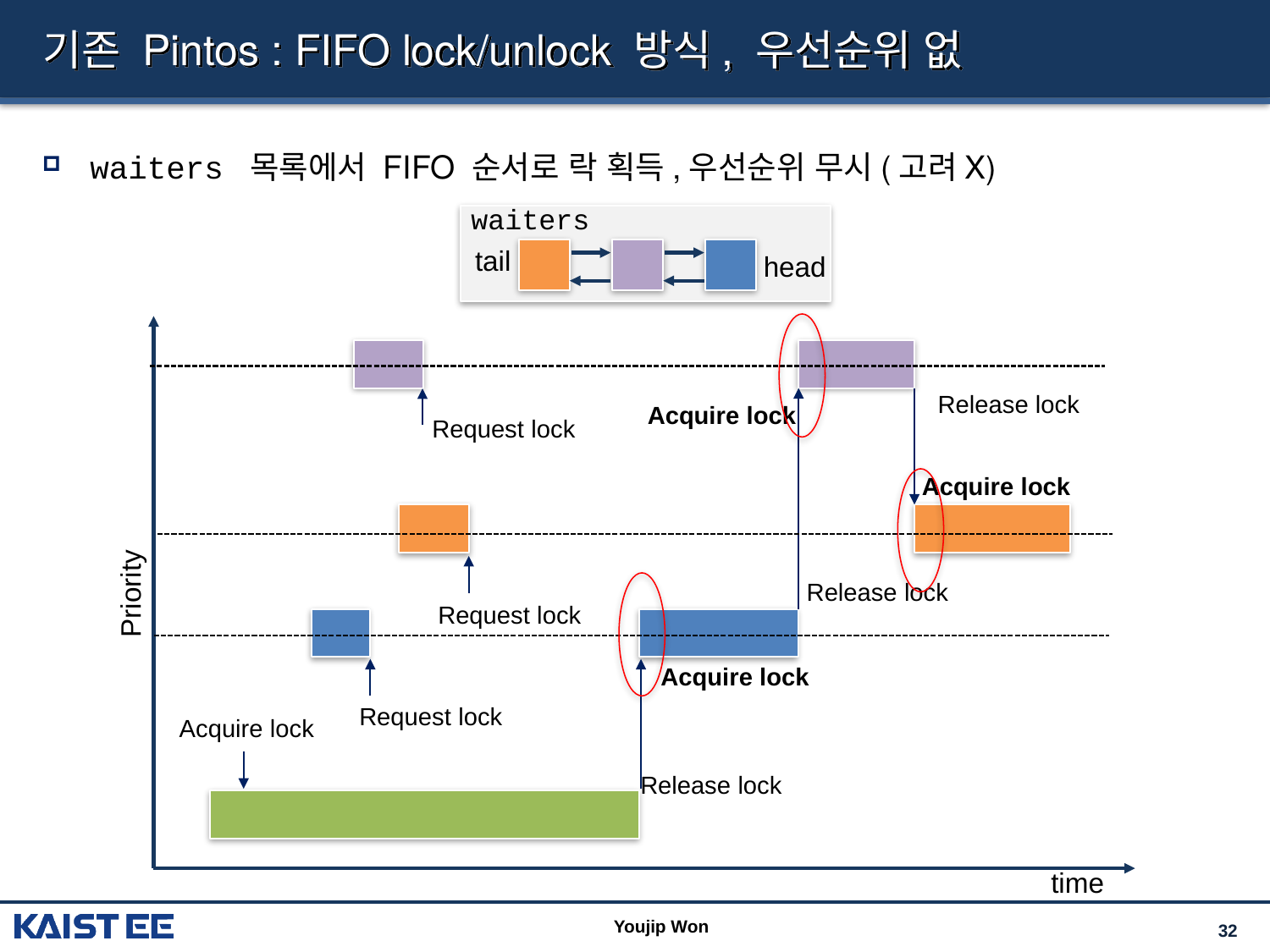

# 기존 Pintos : FIFO lock/unlock 방식, 우선순위 없
waiters 목록에서 FIFO 순서로 락 획득,우선순위 무시(고려X)
waiters

tail

head

Release lock
Acquire lock
Request lock
Acquire lock

Priority
Release lock

Request lock

Acquire lock
Request lock
Acquire lock
Release lock

time
Youjip Won
32